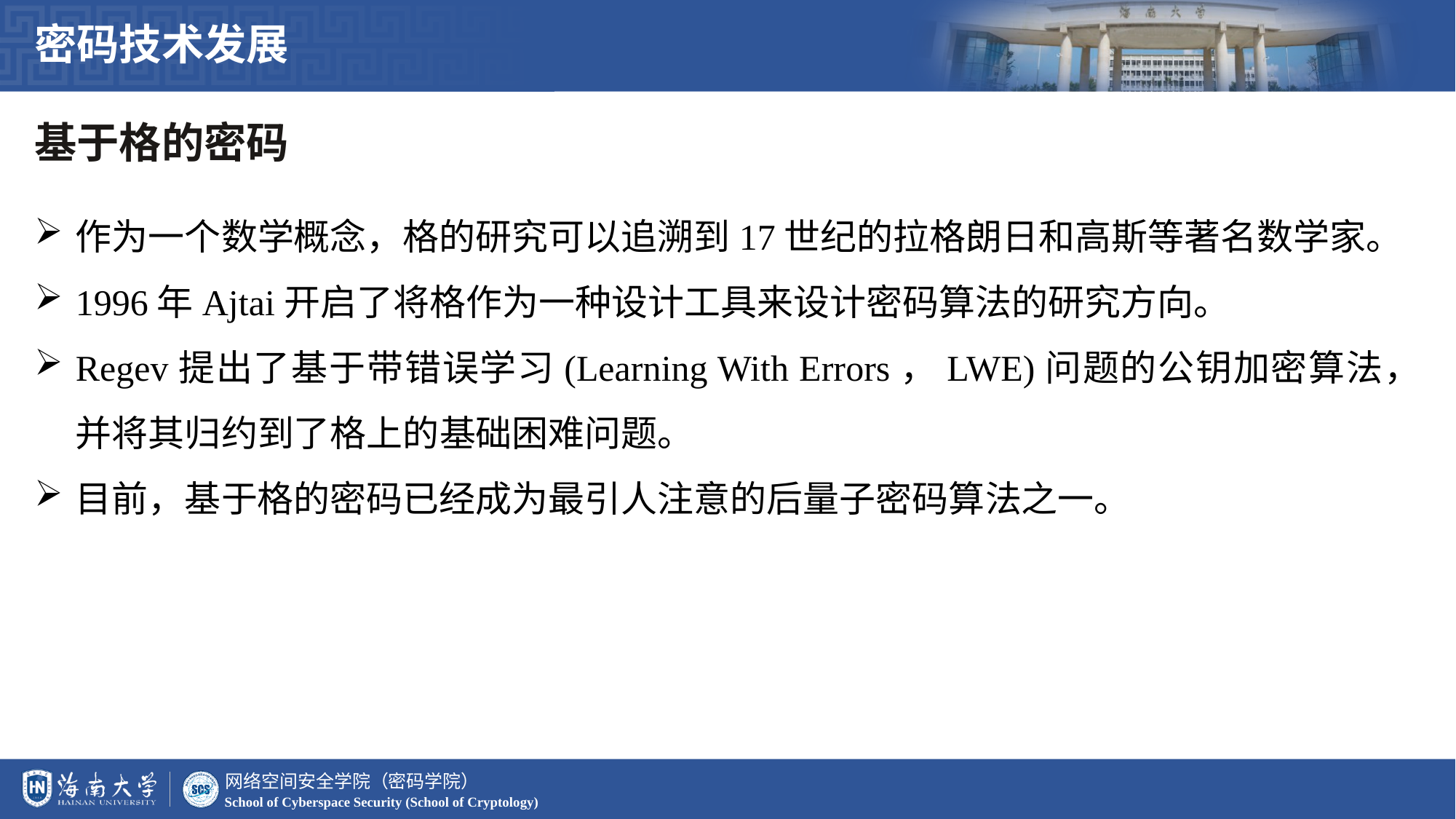

密码技术发展
基于格的密码
作为一个数学概念，格的研究可以追溯到17世纪的拉格朗日和高斯等著名数学家。
1996年Ajtai开启了将格作为一种设计工具来设计密码算法的研究方向。
Regev提出了基于带错误学习(Learning With Errors，LWE)问题的公钥加密算法，并将其归约到了格上的基础困难问题。
目前，基于格的密码已经成为最引人注意的后量子密码算法之一。
53